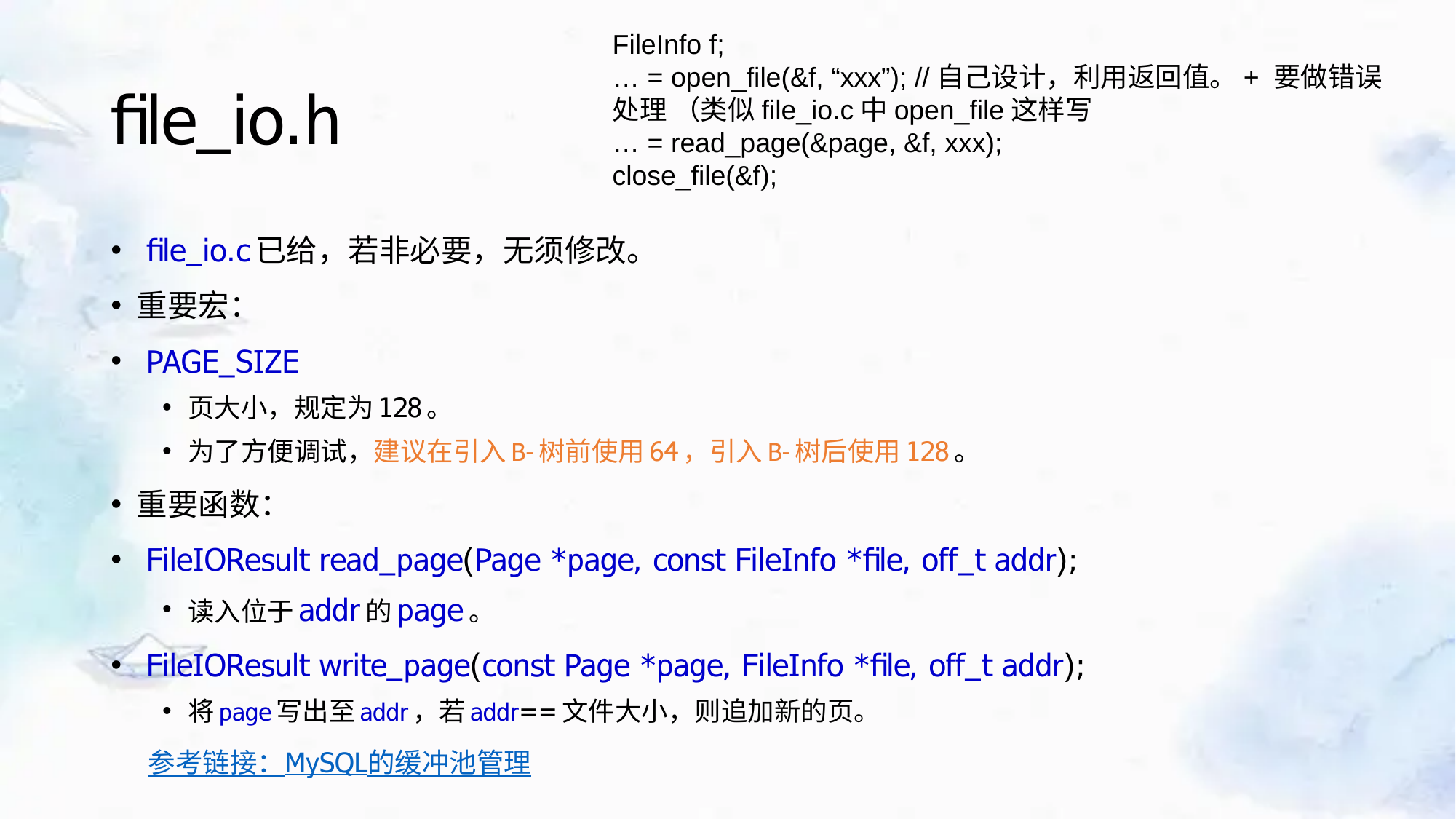

FileInfo f;
… = open_file(&f, “xxx”); //自己设计，利用返回值。+ 要做错误处理 （类似file_io.c中open_file这样写
… = read_page(&page, &f, xxx);
close_file(&f);
# file_io.h
 file_io.c已给，若非必要，无须修改。
重要宏：
 PAGE_SIZE
页大小，规定为128。
为了方便调试，建议在引入B-树前使用64，引入B-树后使用128。
重要函数：
 FileIOResult read_page(Page *page, const FileInfo *file, off_t addr);
读入位于addr的page。
 FileIOResult write_page(const Page *page, FileInfo *file, off_t addr);
将page写出至addr，若addr==文件大小，则追加新的页。

参考链接：MySQL的缓冲池管理